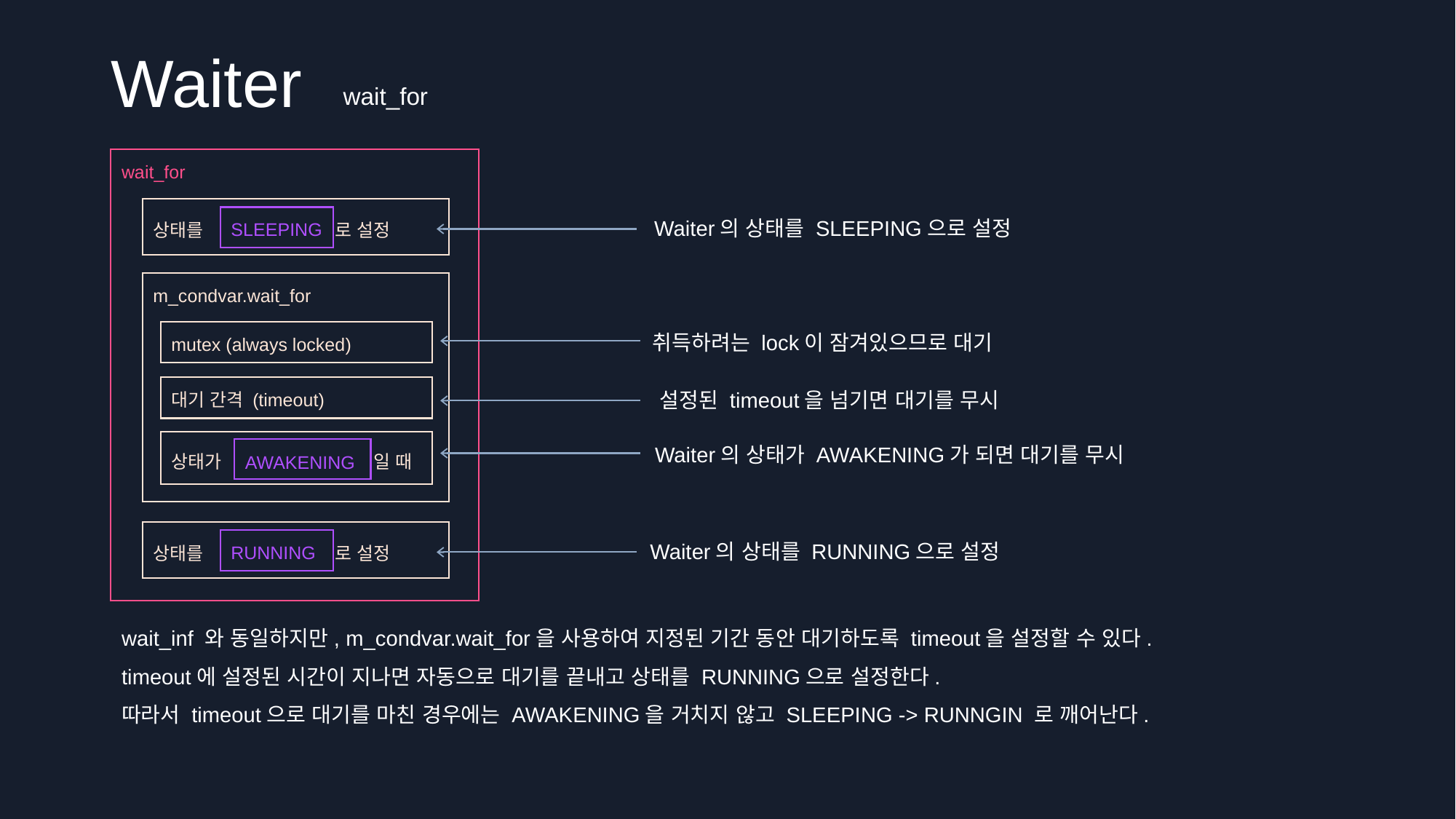

Waiter
wait_for
wait_for
상태를                          로 설정
SLEEPING
Waiter의 상태를 SLEEPING으로 설정
m_condvar.wait_for
mutex (always locked)
취득하려는 lock이 잠겨있으므로 대기
대기 간격 (timeout)
설정된 timeout을 넘기면 대기를 무시
상태가                              일 때
Waiter의 상태가 AWAKENING가 되면 대기를 무시
AWAKENING
상태를                          로 설정
RUNNING
Waiter의 상태를 RUNNING으로 설정
wait_inf 와 동일하지만, m_condvar.wait_for을 사용하여 지정된 기간 동안 대기하도록 timeout을 설정할 수 있다.
timeout에 설정된 시간이 지나면 자동으로 대기를 끝내고 상태를 RUNNING으로 설정한다.
따라서 timeout으로 대기를 마친 경우에는 AWAKENING을 거치지 않고 SLEEPING -> RUNNGIN 로 깨어난다.